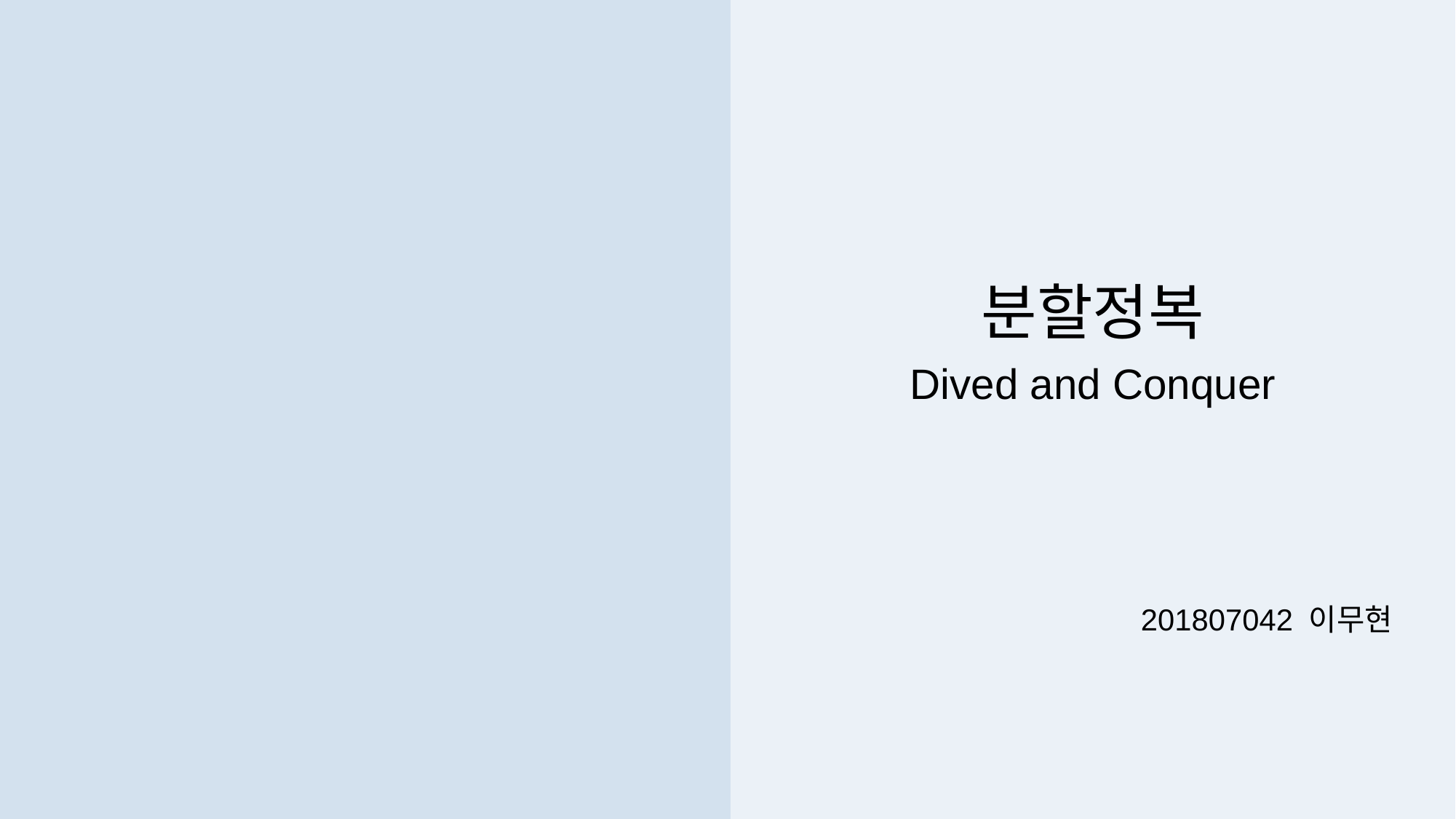

#
분할정복
Dived and Conquer
201807042 이무현